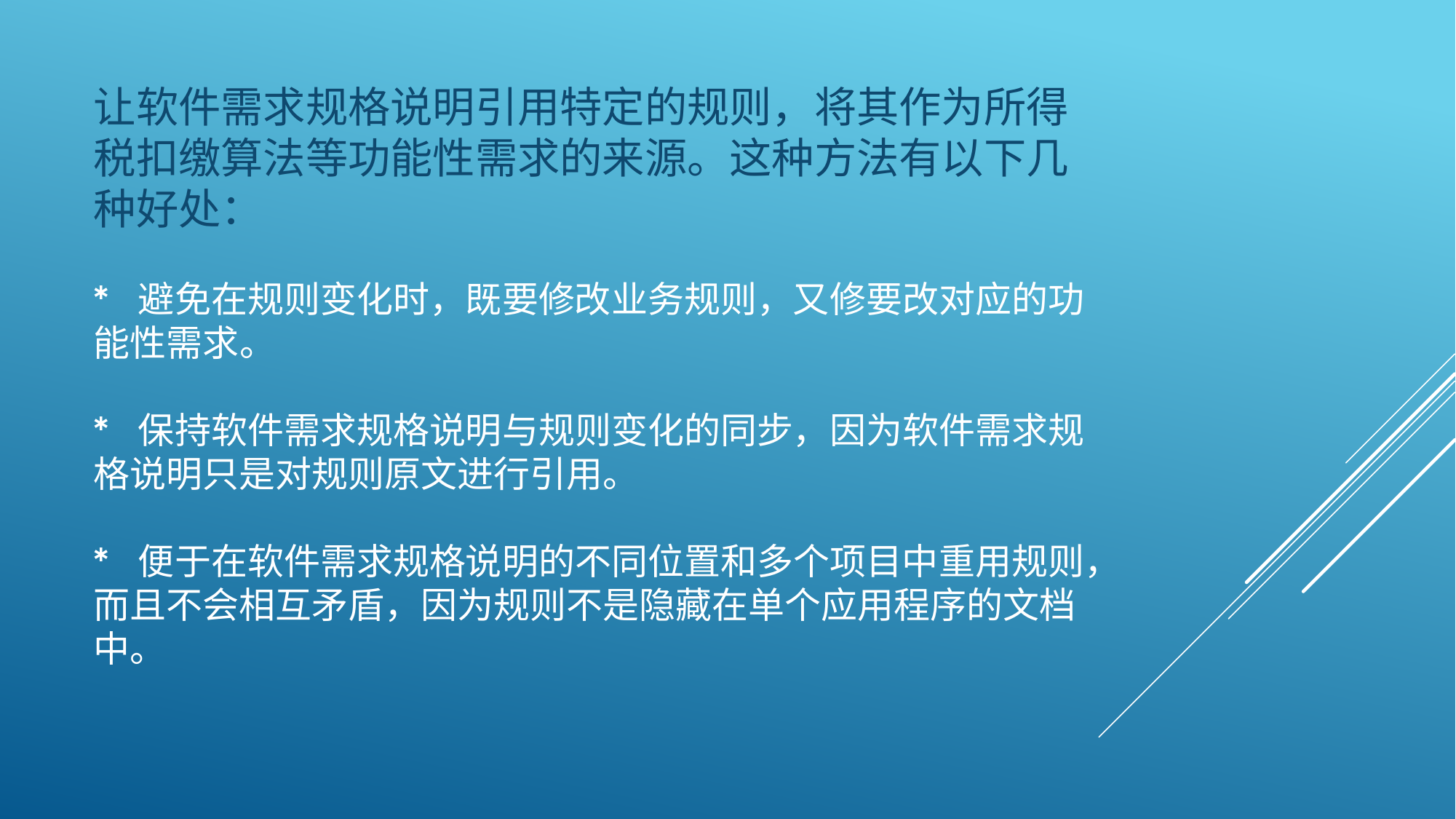

# 让软件需求规格说明引用特定的规则，将其作为所得税扣缴算法等功能性需求的来源。这种方法有以下几种好处： *  避免在规则变化时，既要修改业务规则，又修要改对应的功能性需求。 *  保持软件需求规格说明与规则变化的同步，因为软件需求规格说明只是对规则原文进行引用。 *  便于在软件需求规格说明的不同位置和多个项目中重用规则，而且不会相互矛盾，因为规则不是隐藏在单个应用程序的文档中。